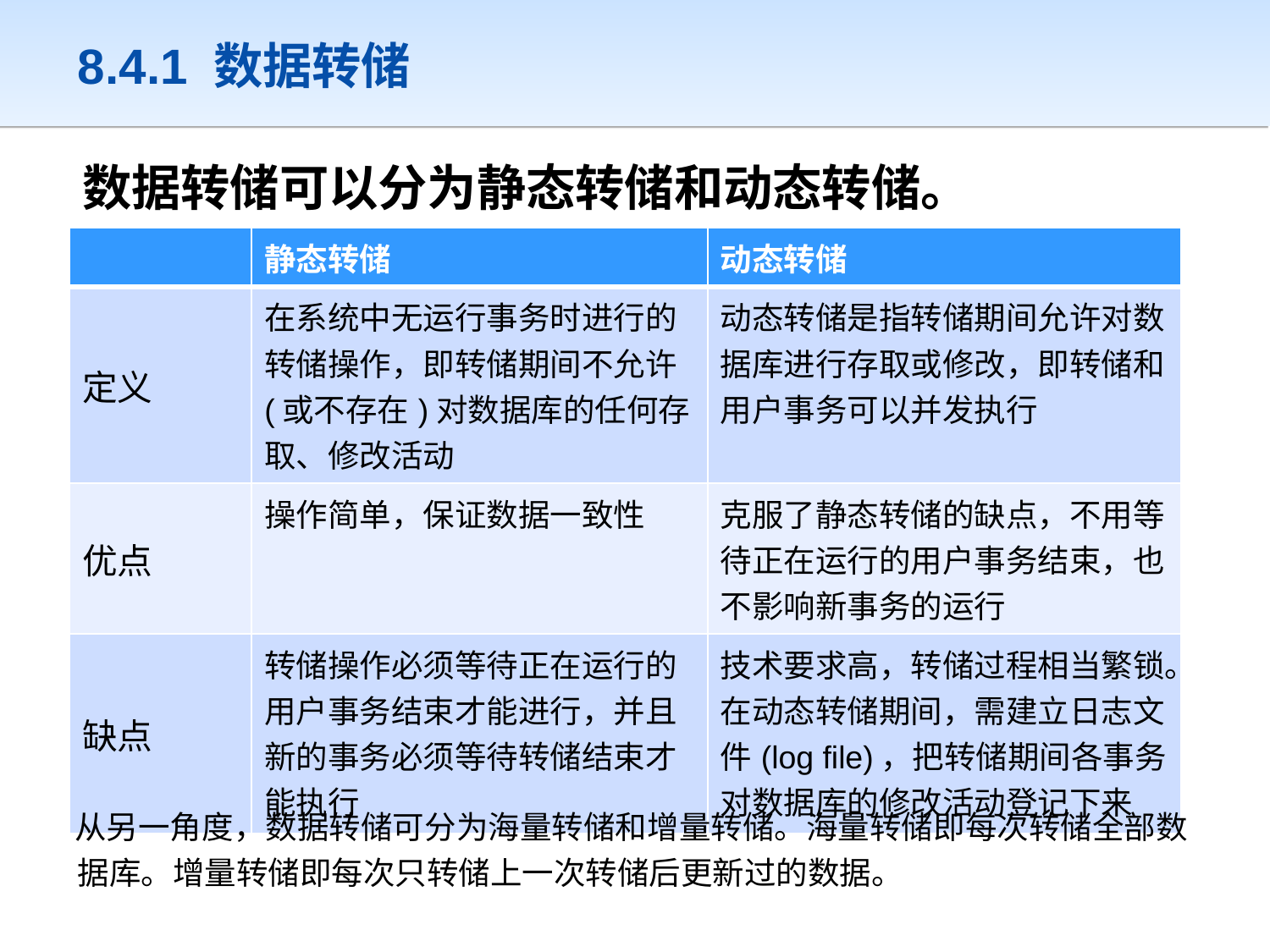

# 8.4.1 数据转储
数据转储可以分为静态转储和动态转储。
|  | 静态转储 | 动态转储 |
| --- | --- | --- |
| 定义 | 在系统中无运行事务时进行的转储操作，即转储期间不允许(或不存在)对数据库的任何存取、修改活动 | 动态转储是指转储期间允许对数据库进行存取或修改，即转储和用户事务可以并发执行 |
| 优点 | 操作简单，保证数据一致性 | 克服了静态转储的缺点，不用等待正在运行的用户事务结束，也不影响新事务的运行 |
| 缺点 | 转储操作必须等待正在运行的用户事务结束才能进行，并且新的事务必须等待转储结束才能执行 | 技术要求高，转储过程相当繁锁。在动态转储期间，需建立日志文件(log file)，把转储期间各事务对数据库的修改活动登记下来 |
  从另一角度，数据转储可分为海量转储和增量转储。海量转储即每次转储全部数据库。增量转储即每次只转储上一次转储后更新过的数据。